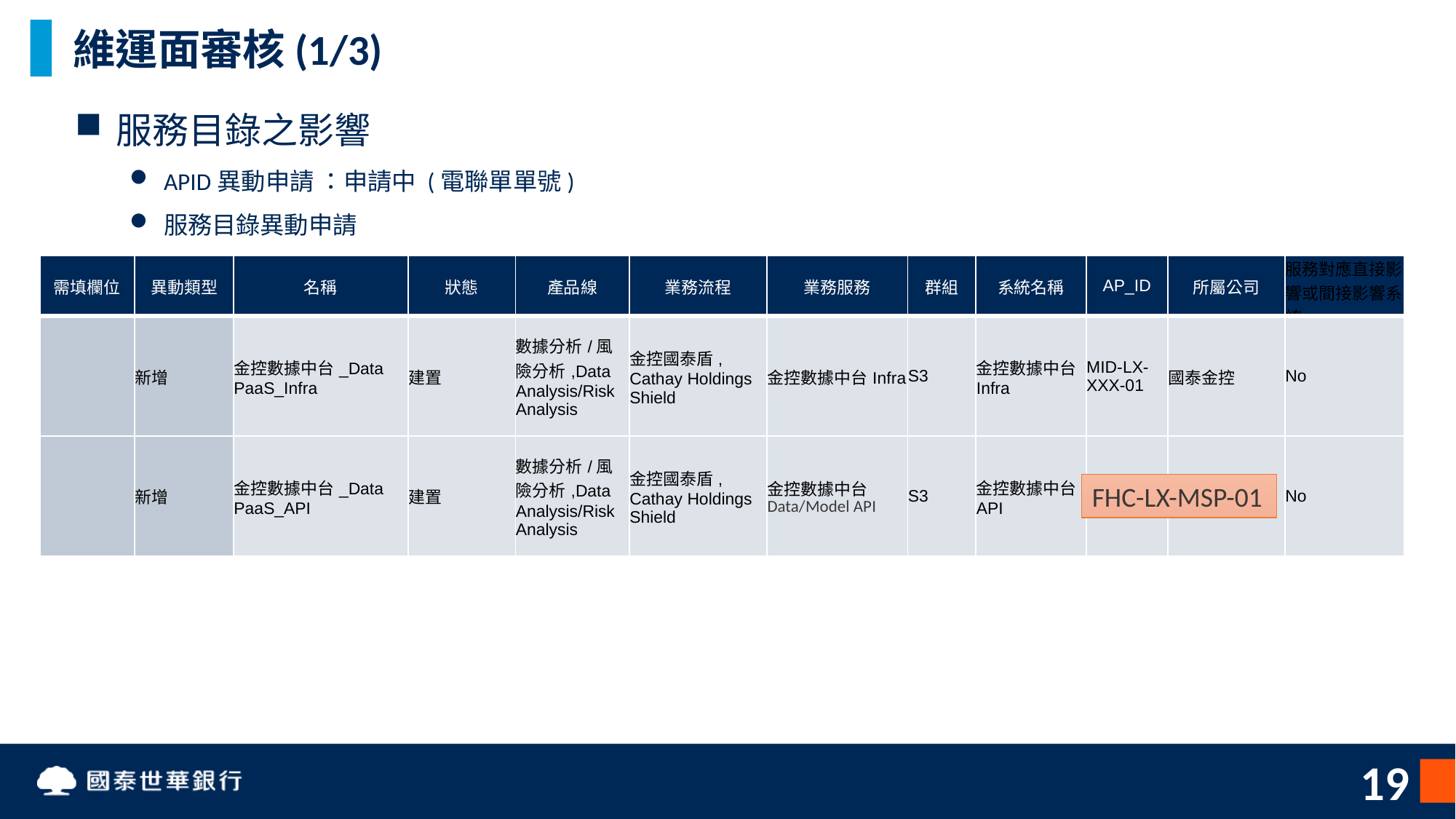

# 維運面審核(1/3)
服務目錄之影響
APID異動申請 ：申請中 (電聯單單號)
服務目錄異動申請
| 需填欄位 | 異動類型 | 名稱 | 狀態 | 產品線 | 業務流程 | 業務服務 | 群組 | 系統名稱 | AP\_ID | 所屬公司 | 服務對應直接影響或間接影響系統 |
| --- | --- | --- | --- | --- | --- | --- | --- | --- | --- | --- | --- |
|  | 新增 | 金控數據中台\_Data PaaS\_Infra | 建置 | 數據分析/風險分析,Data Analysis/Risk Analysis | 金控國泰盾, Cathay Holdings Shield | 金控數據中台Infra | S3 | 金控數據中台Infra | MID-LX-XXX-01 | 國泰金控 | No |
|  | 新增 | 金控數據中台\_Data PaaS\_API | 建置 | 數據分析/風險分析,Data Analysis/Risk Analysis | 金控國泰盾, Cathay Holdings Shield | 金控數據中台Data/Model API | S3 | 金控數據中台API | MID-LX-OOO-01 | 國泰金控 | No |
FHC-LX-MSP-01
19